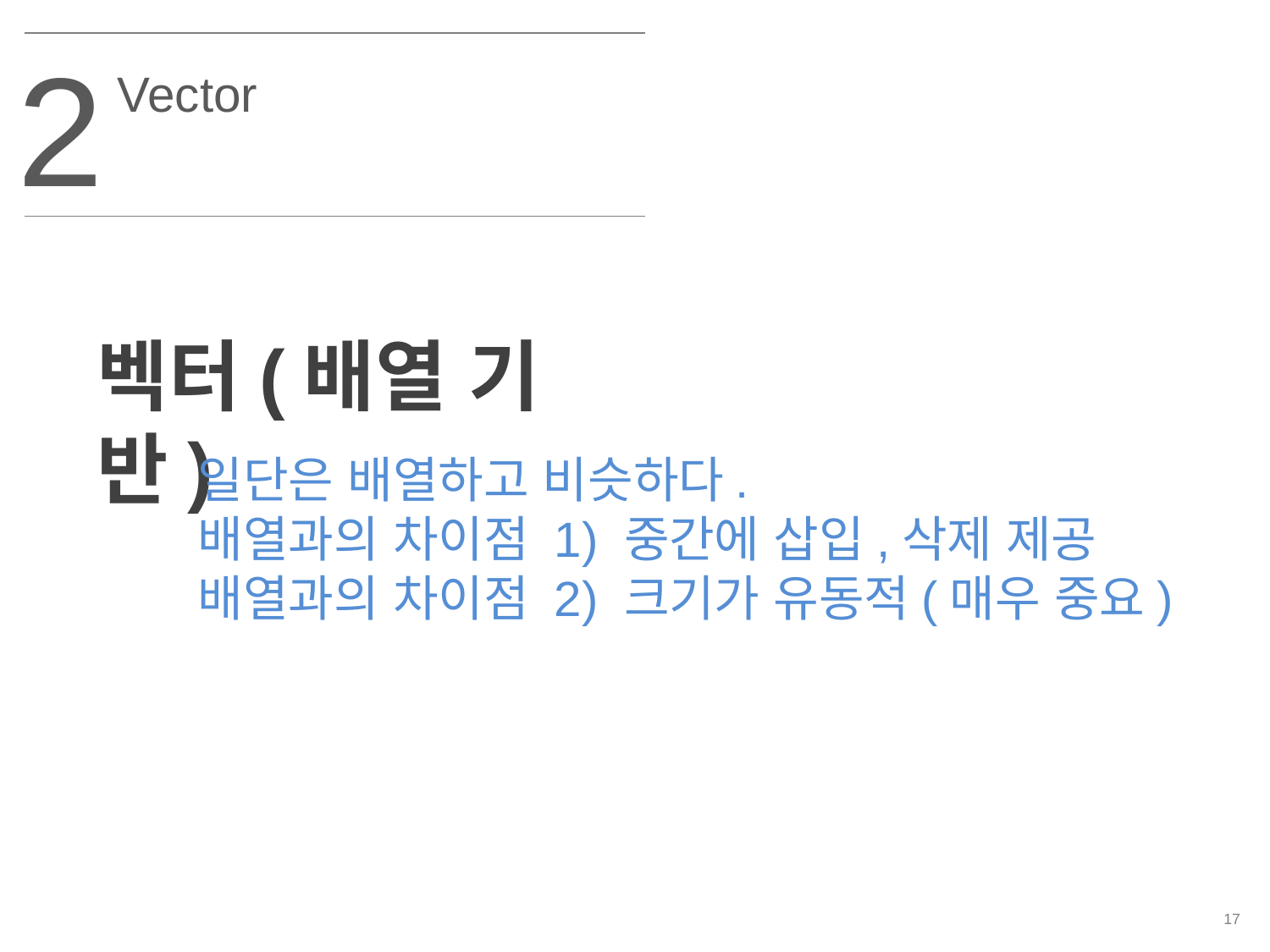

2
Vector
벡터(배열 기반)
일단은 배열하고 비슷하다.
배열과의 차이점 1) 중간에 삽입,삭제 제공
배열과의 차이점 2) 크기가 유동적(매우 중요)